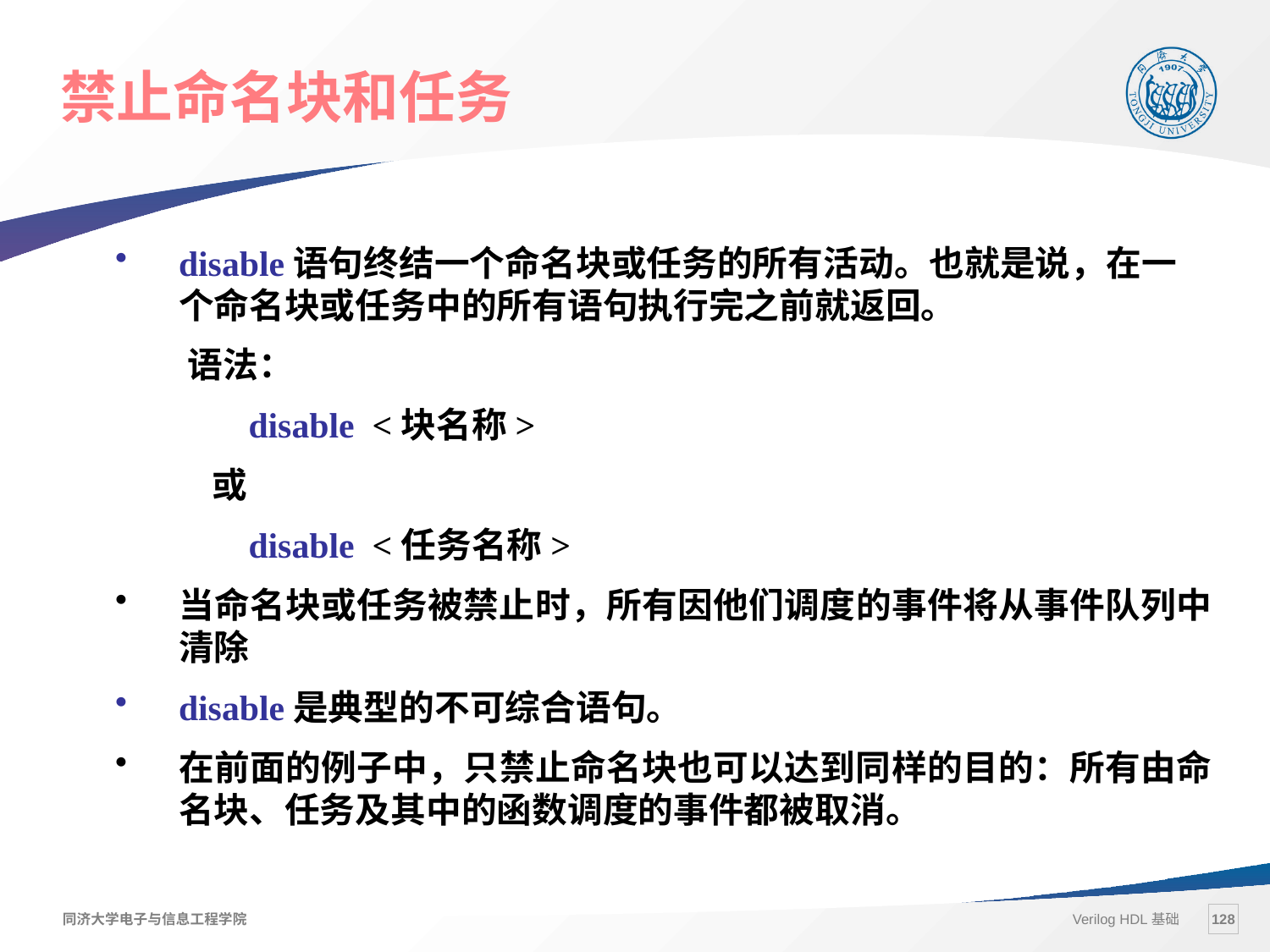

# 禁止命名块和任务
disable语句终结一个命名块或任务的所有活动。也就是说，在一个命名块或任务中的所有语句执行完之前就返回。
        语法：
               disable  <块名称>
           或
               disable  <任务名称>
当命名块或任务被禁止时，所有因他们调度的事件将从事件队列中清除
disable是典型的不可综合语句。
在前面的例子中，只禁止命名块也可以达到同样的目的：所有由命名块、任务及其中的函数调度的事件都被取消。